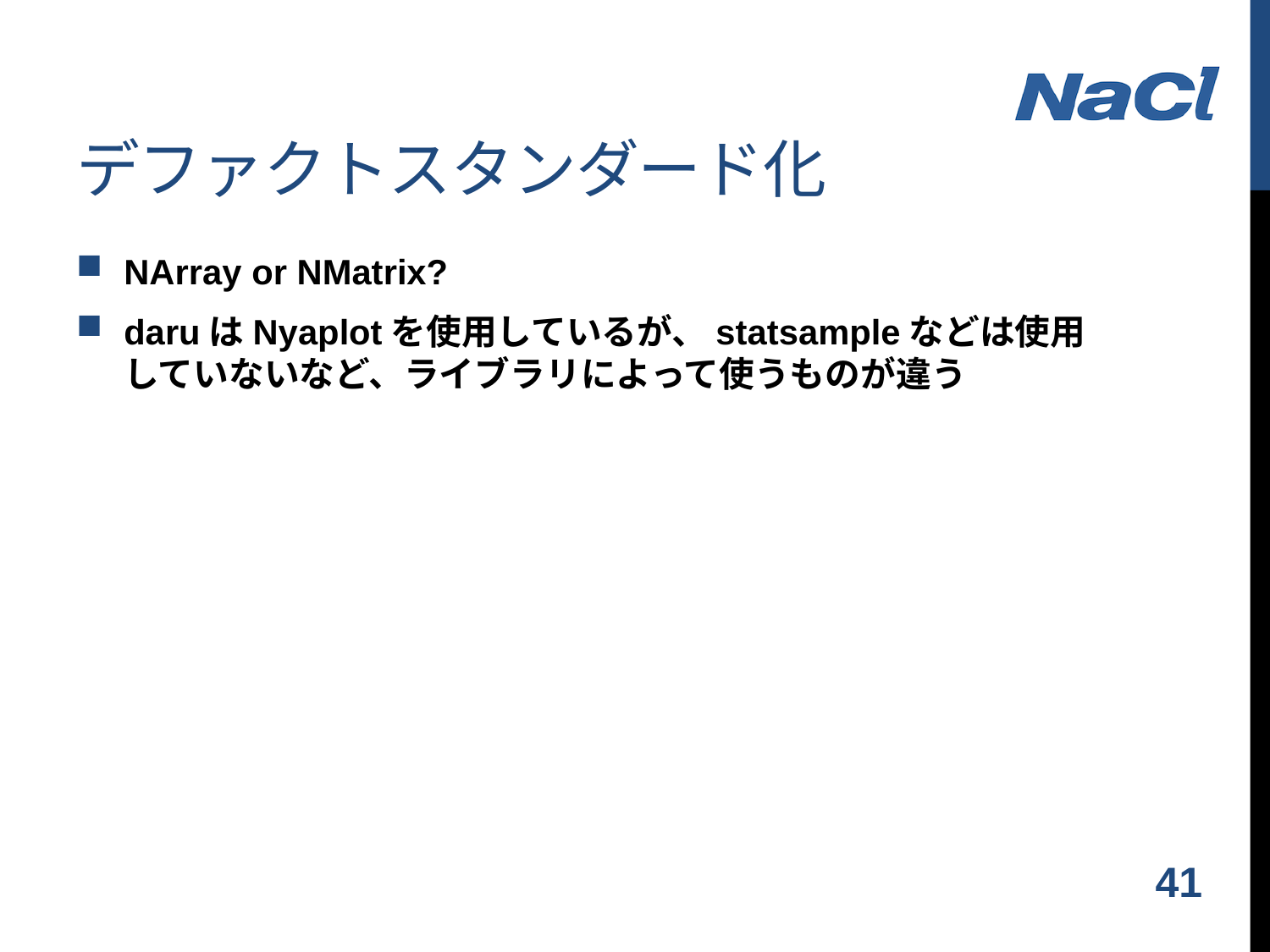

# デファクトスタンダード化
NArray or NMatrix?
daruはNyaplotを使用しているが、statsampleなどは使用していないなど、ライブラリによって使うものが違う
41